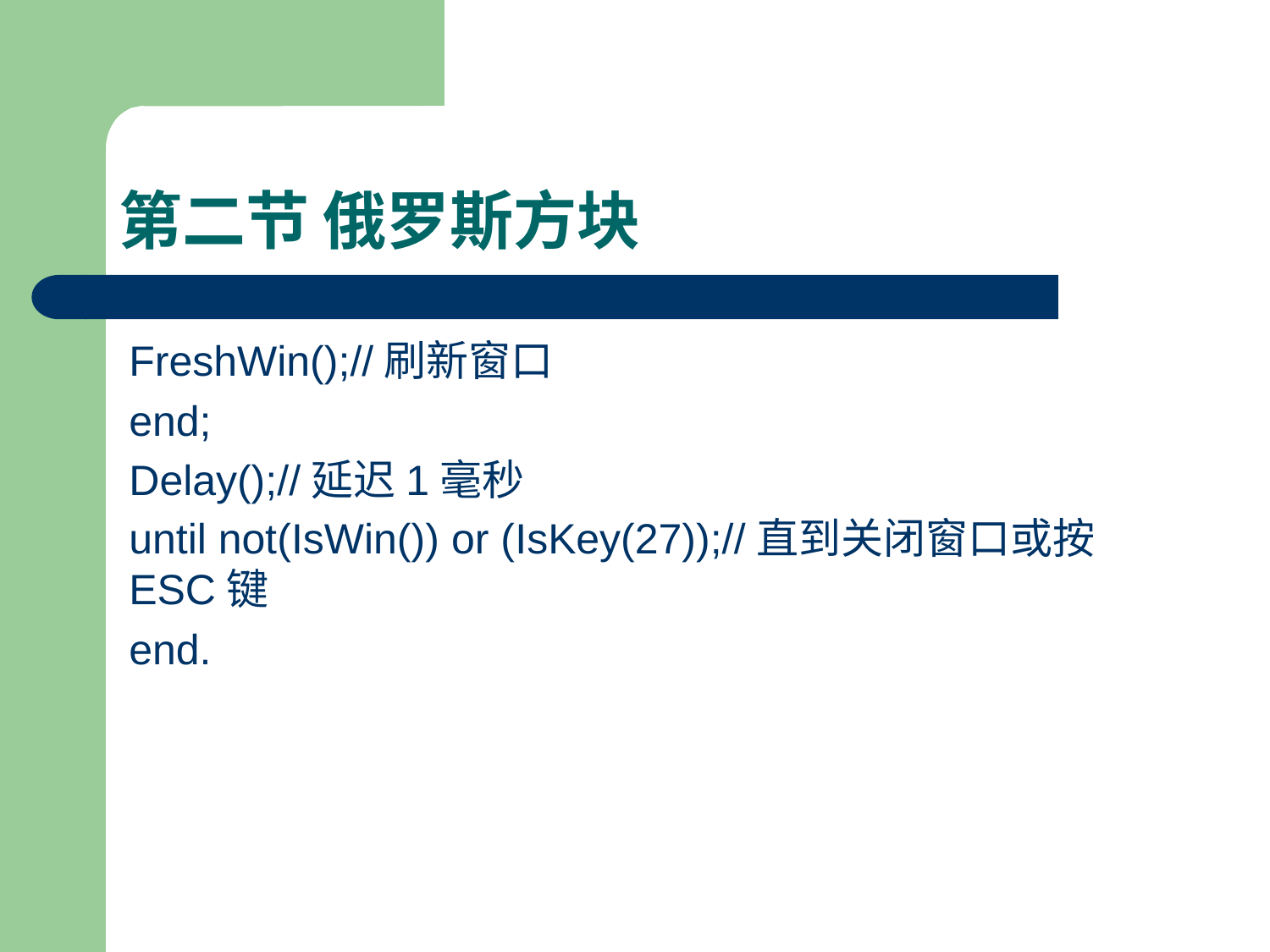

# 第二节 俄罗斯方块
FreshWin();//刷新窗口
end;
Delay();//延迟1毫秒
until not(IsWin()) or (IsKey(27));//直到关闭窗口或按ESC键
end.